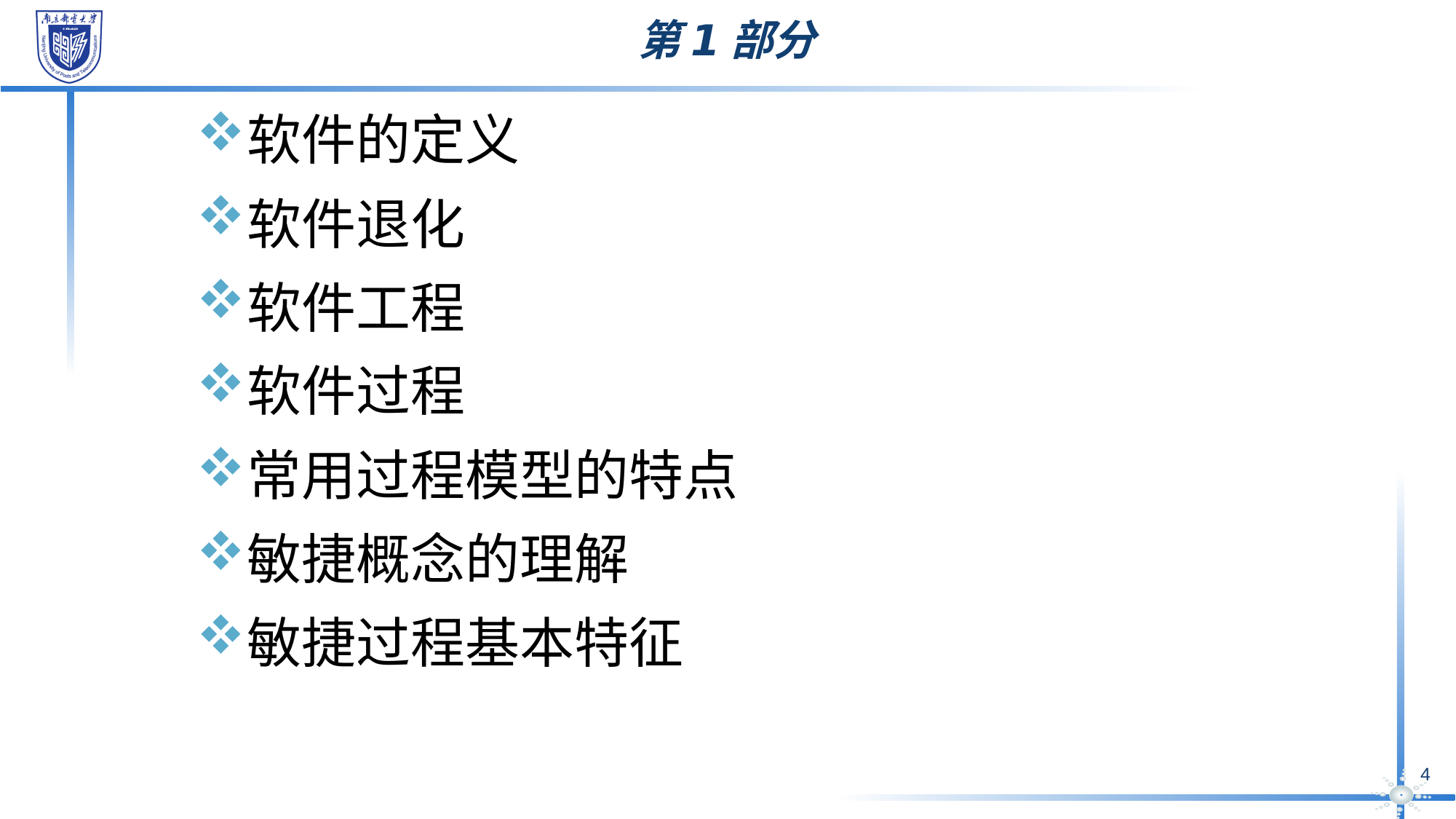

# 第1部分
软件的定义
软件退化
软件工程
软件过程
常用过程模型的特点
敏捷概念的理解
敏捷过程基本特征